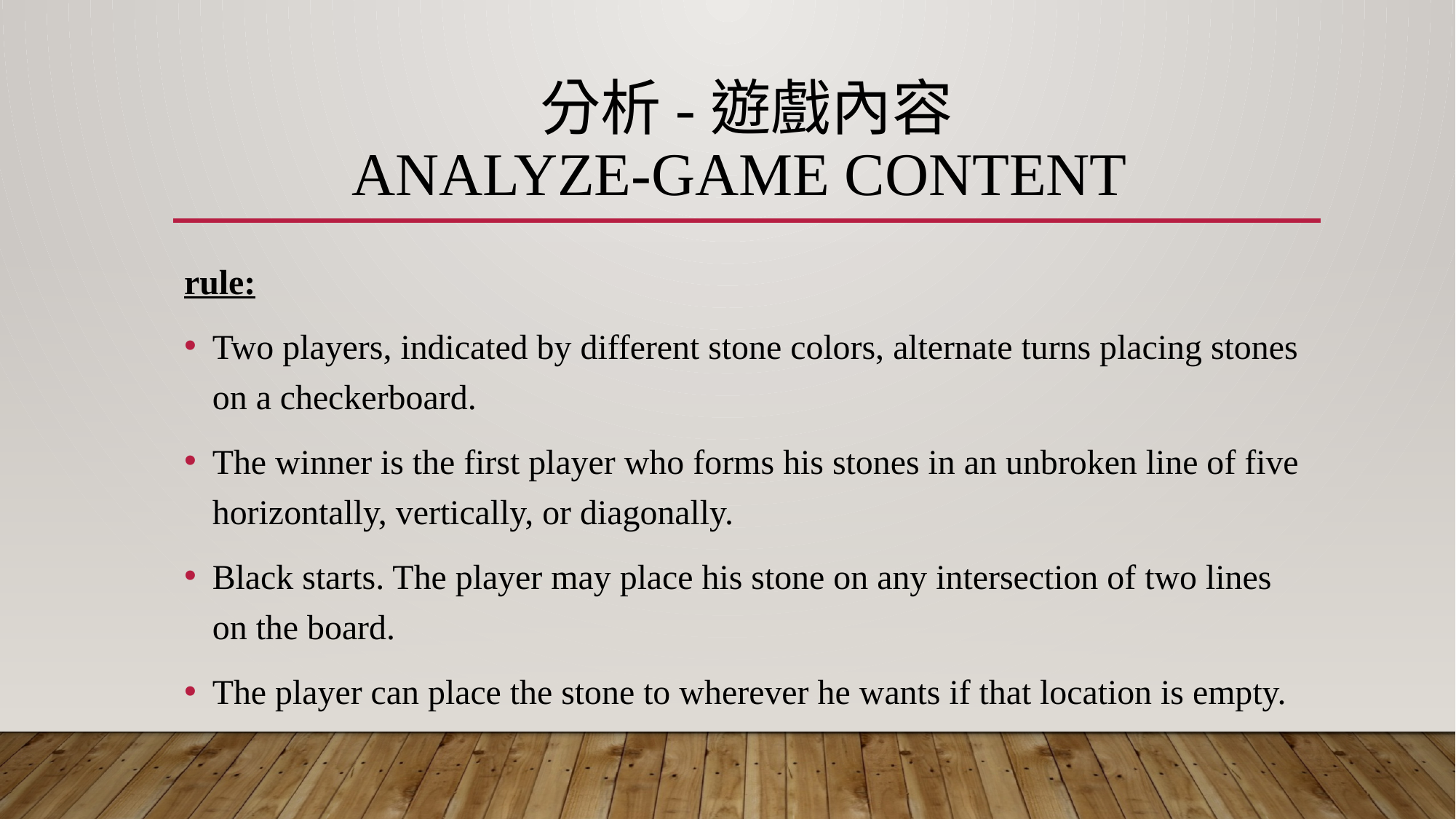

# 分析-遊戲內容 Analyze-Game content
rule:
Two players, indicated by different stone colors, alternate turns placing stones on a checkerboard.
The winner is the first player who forms his stones in an unbroken line of five horizontally, vertically, or diagonally.
Black starts. The player may place his stone on any intersection of two lines on the board.
The player can place the stone to wherever he wants if that location is empty.